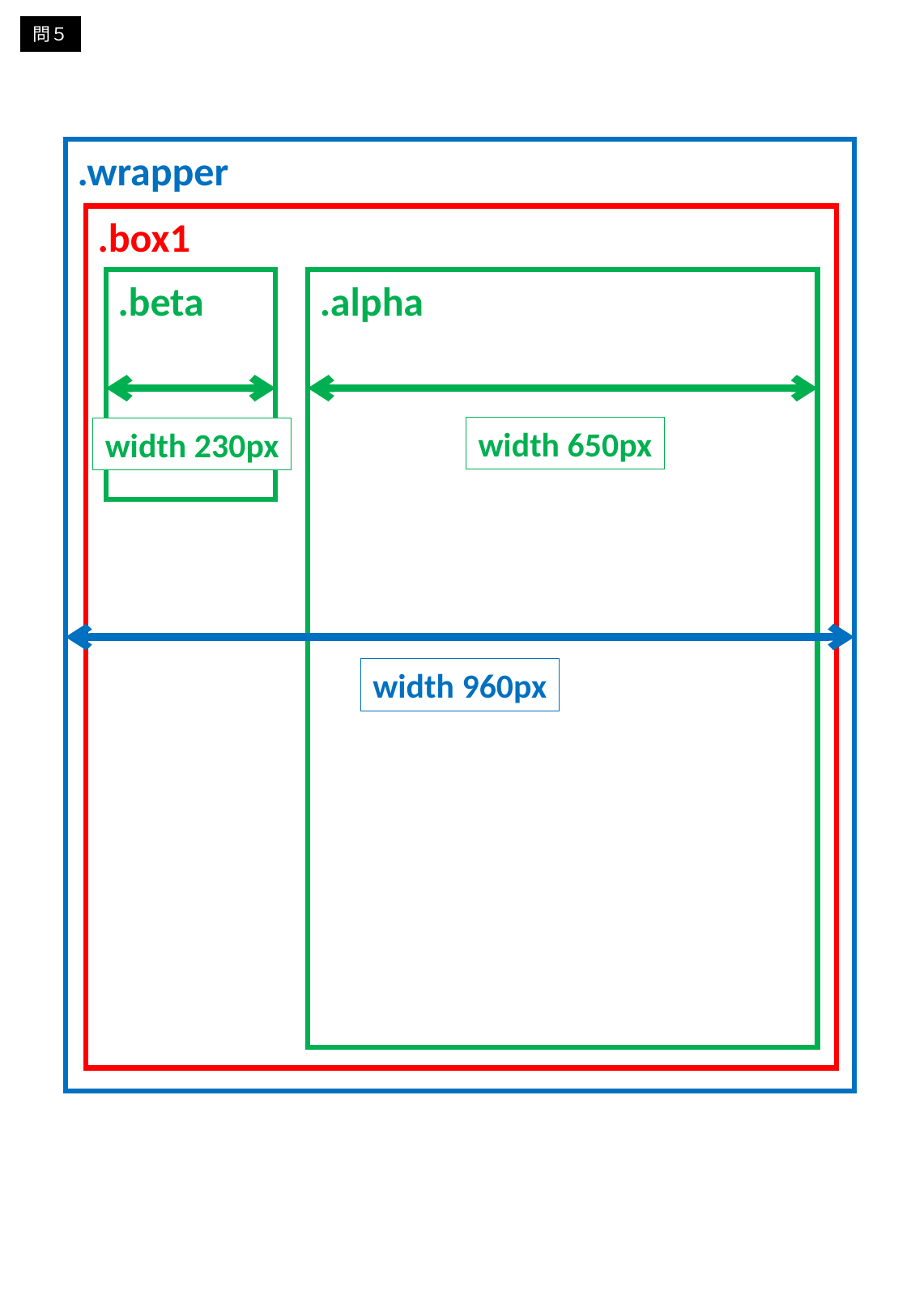

問５
.wrapper
.box1
.alpha
.beta
width 650px
width 230px
width 960px